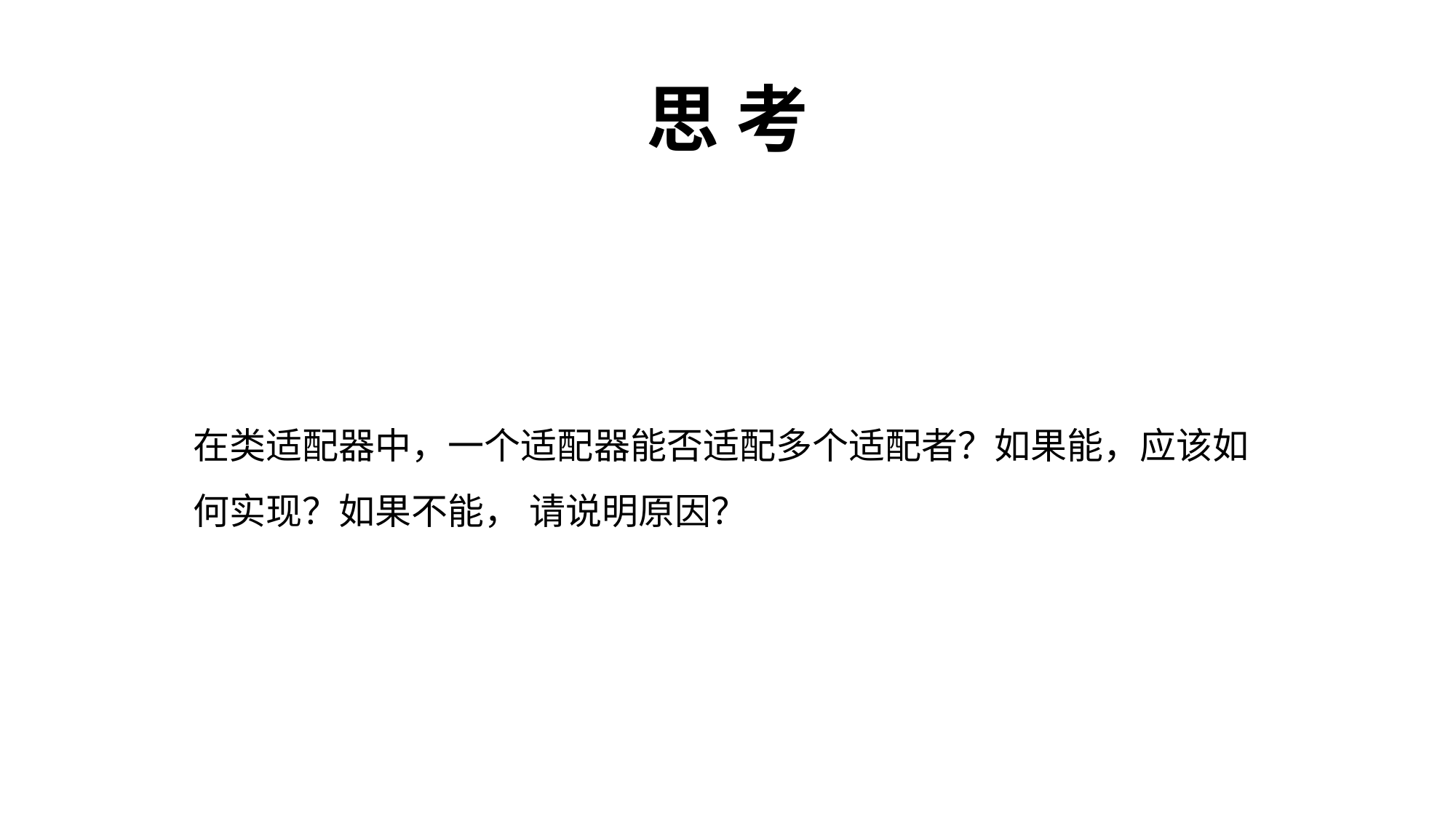

# 思 考
在类适配器中，一个适配器能否适配多个适配者？如果能，应该如何实现？如果不能， 请说明原因？